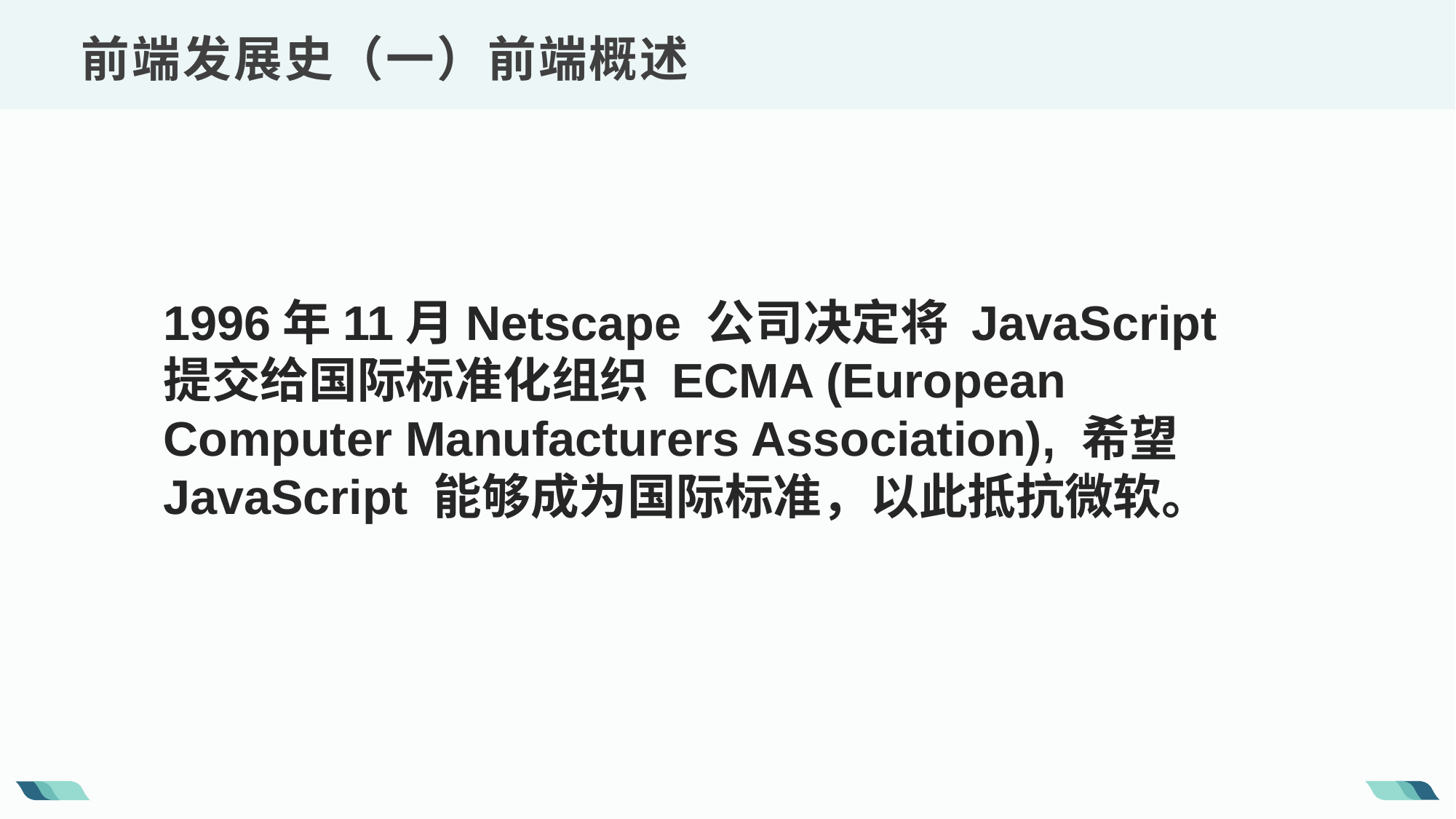

前端发展史（一）前端概述
1996年11月Netscape 公司决定将 JavaScript 提交给国际标准化组织 ECMA (European Computer Manufacturers Association), 希望 JavaScript 能够成为国际标准，以此抵抗微软。